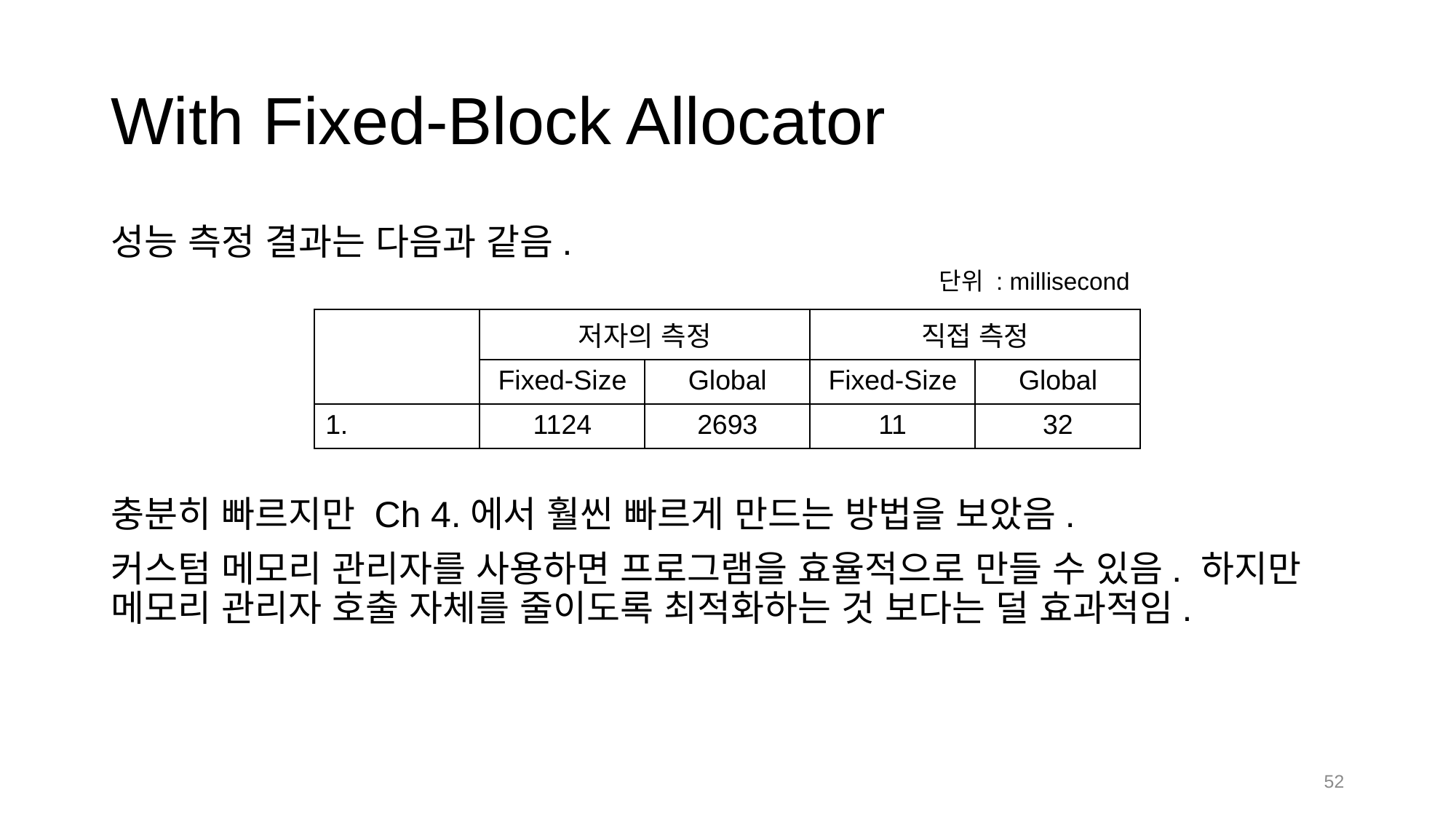

# With Fixed-Block Allocator
성능 측정 결과는 다음과 같음.

충분히 빠르지만 Ch 4.에서 훨씬 빠르게 만드는 방법을 보았음.
커스텀 메모리 관리자를 사용하면 프로그램을 효율적으로 만들 수 있음. 하지만
메모리 관리자 호출 자체를 줄이도록 최적화하는 것 보다는 덜 효과적임.
단위 : millisecond
|  | 저자의 측정 |  | 직접 측정 |  |
| --- | --- | --- | --- | --- |
|  | Fixed-Size | Global | Fixed-Size | Global |
| 1. | 1124 | 2693 | 11 | 32 |
52